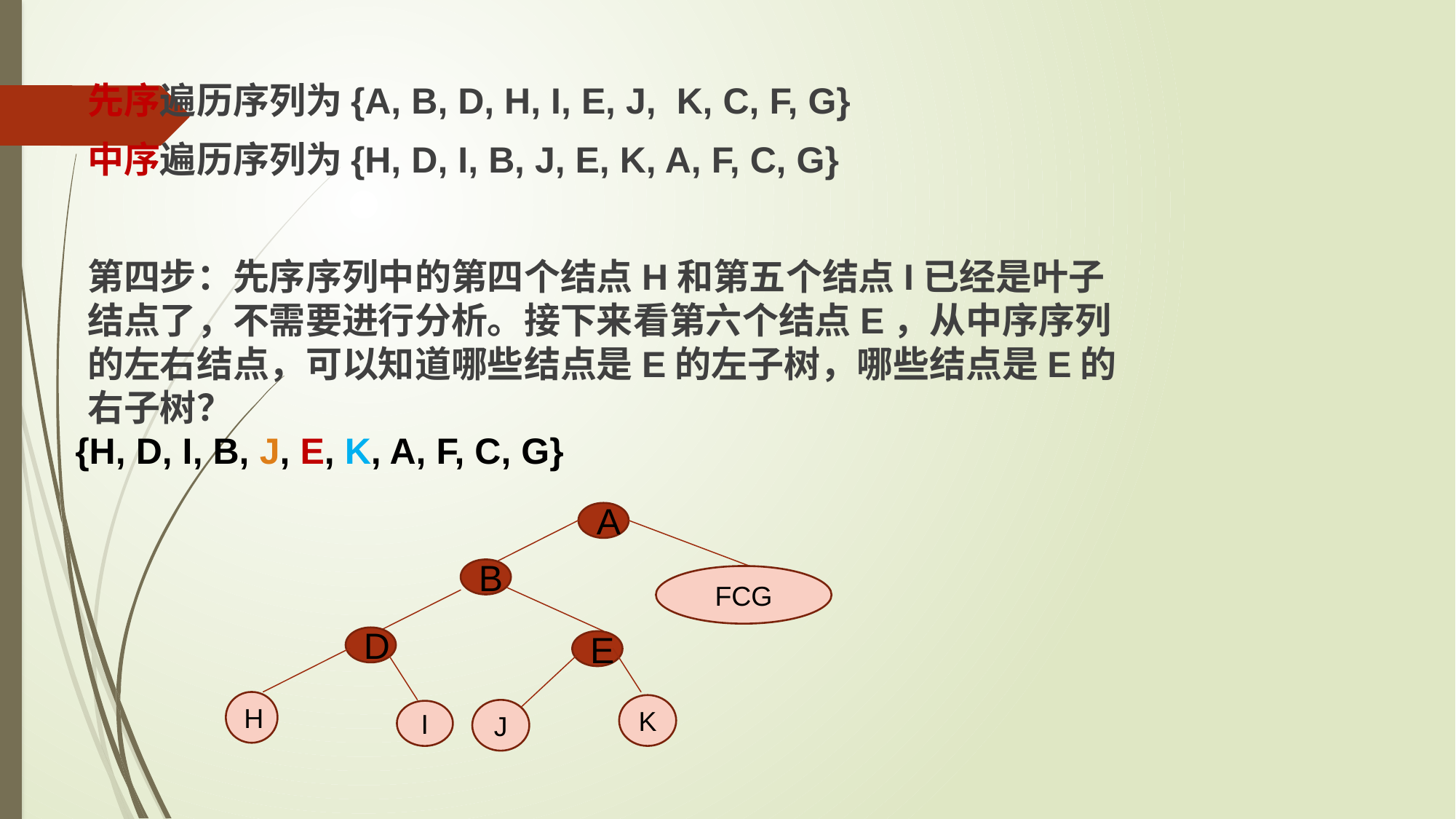

先序遍历序列为{A, B, D, H, I, E, J,  K, C, F, G}
中序遍历序列为{H, D, I, B, J, E, K, A, F, C, G}

第四步：先序序列中的第四个结点H和第五个结点I已经是叶子结点了，不需要进行分析。接下来看第六个结点E，从中序序列的左右结点，可以知道哪些结点是E的左子树，哪些结点是E的右子树？

{H, D, I, B, J, E, K, A, F, C, G}
A
B
FCG
D
E
H
K
J
I